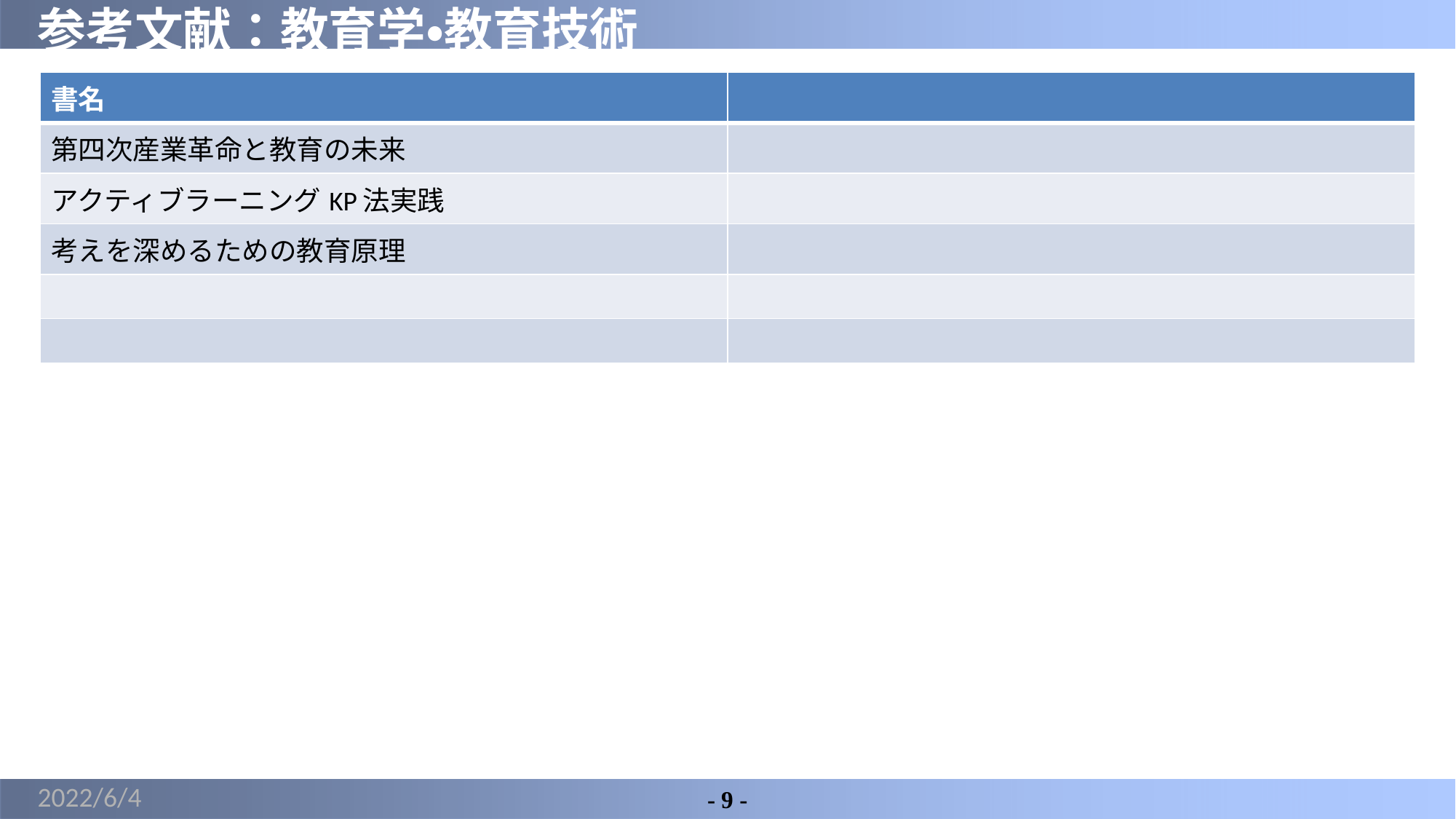

# 参考文献：教育学・教育技術
| 書名 |  |
| --- | --- |
| 第四次産業革命と教育の未来 |  |
| アクティブラーニングKP法実践 |  |
| 考えを深めるための教育原理 |  |
|  |  |
|  |  |
2022/6/4
- 9 -